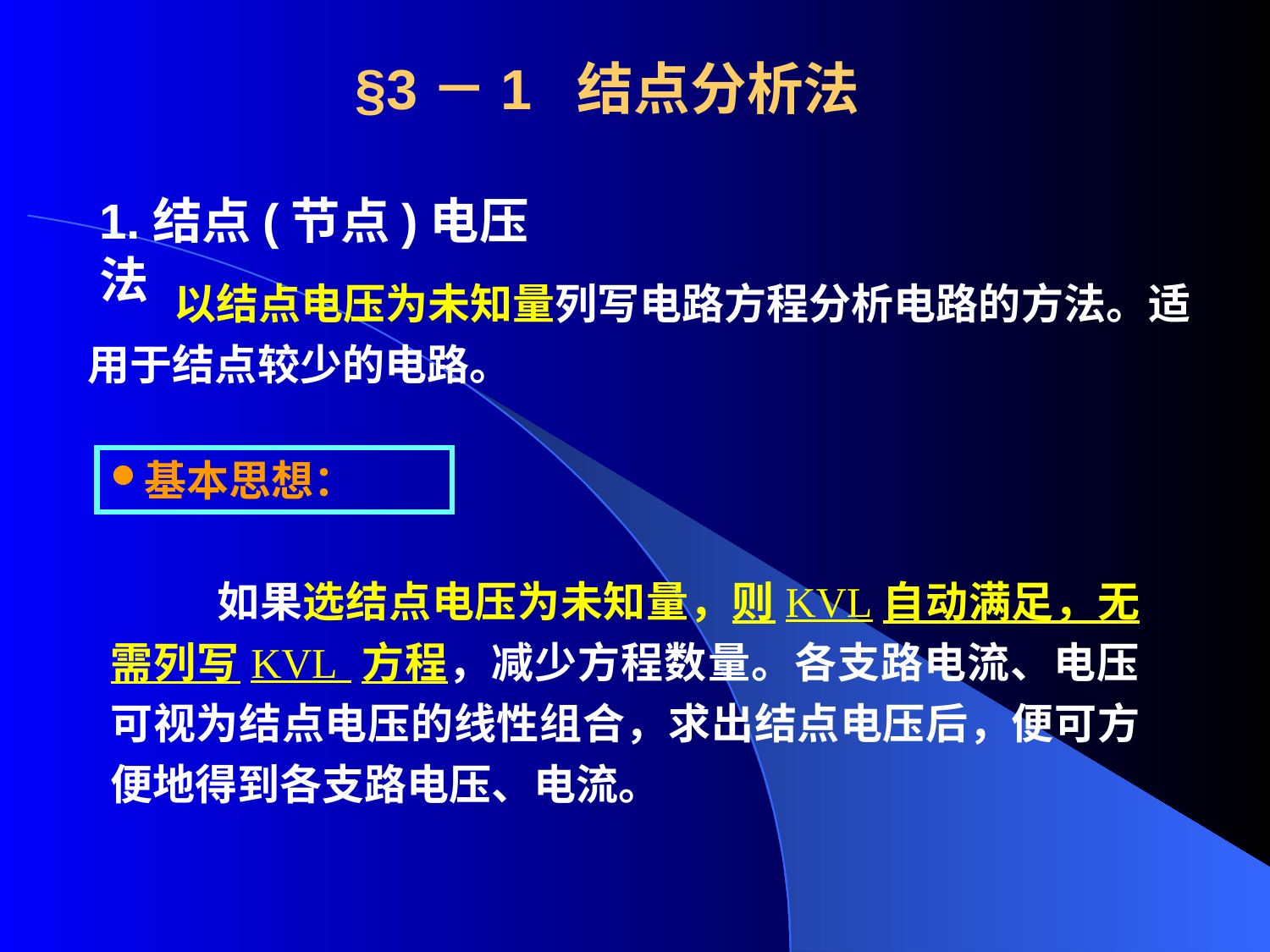

# §3－1  结点分析法
1.结点(节点)电压法
        以结点电压为未知量列写电路方程分析电路的方法。适用于结点较少的电路。
基本思想：
 如果选结点电压为未知量，则KVL自动满足，无需列写KVL 方程，减少方程数量。各支路电流、电压可视为结点电压的线性组合，求出结点电压后，便可方便地得到各支路电压、电流。